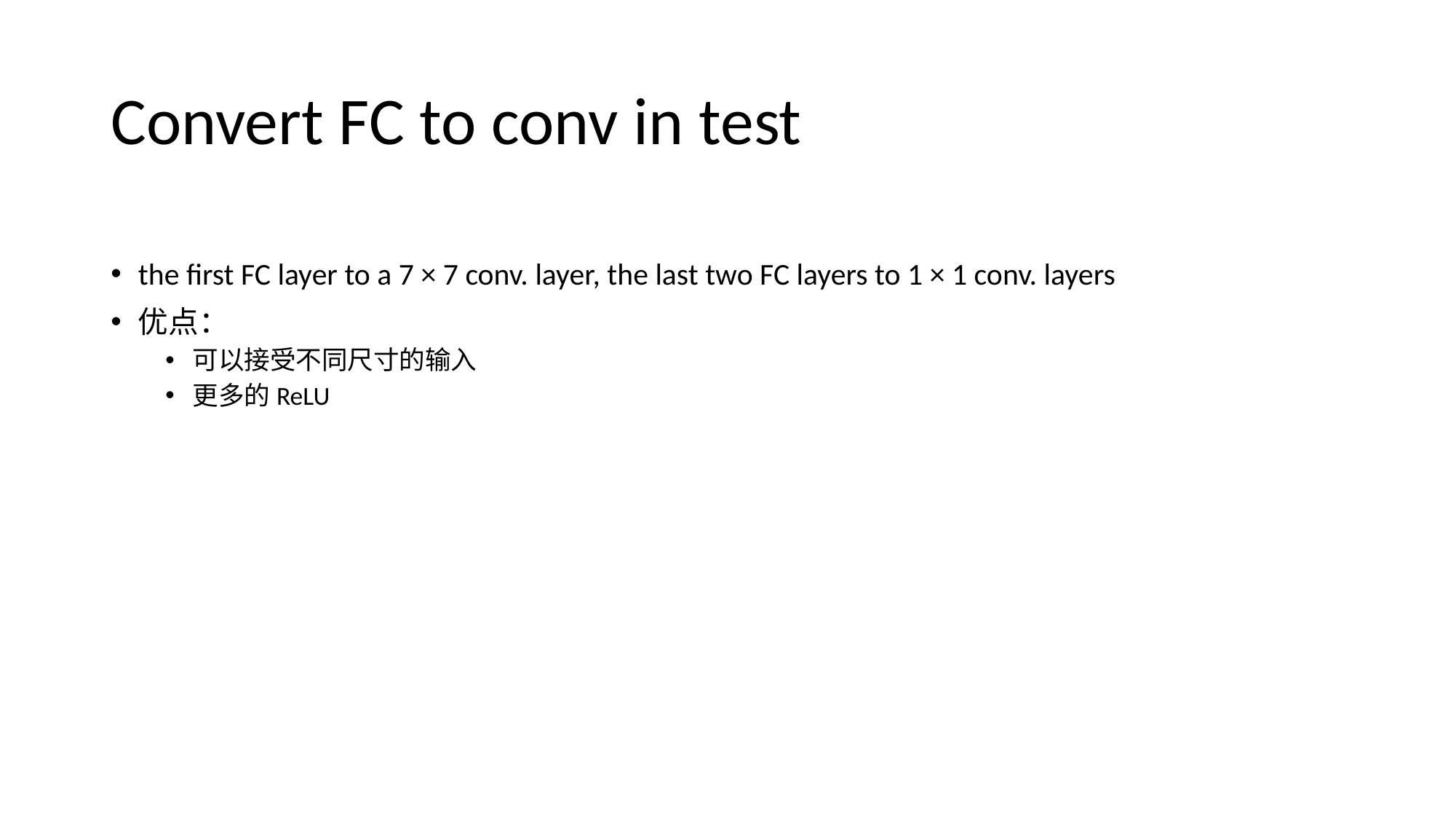

# Convert FC to conv in test

the first FC layer to a 7 × 7 conv. layer, the last two FC layers to 1 × 1 conv. layers
优点：
可以接受不同尺寸的输入
更多的ReLU